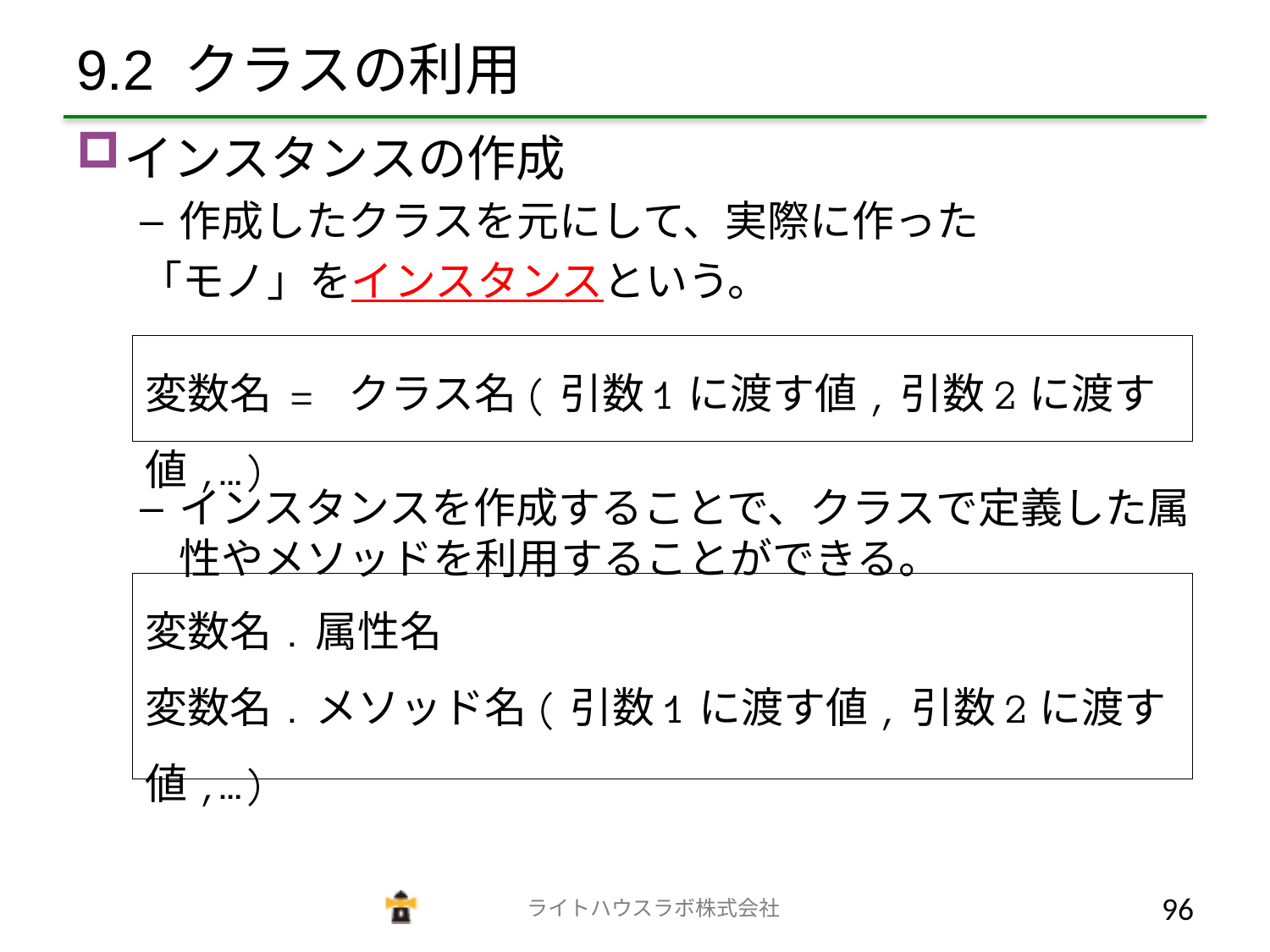

# 9.2 クラスの利用
インスタンスの作成
作成したクラスを元にして、実際に作った
「モノ」をインスタンスという。

インスタンスを作成することで、クラスで定義した属性やメソッドを利用することができる。

変数名 = クラス名(引数1に渡す値,引数2に渡す値,…)
変数名.属性名
変数名.メソッド名(引数1に渡す値,引数2に渡す値,…)
　　　　　　　　　　　　　ライトハウスラボ株式会社
96